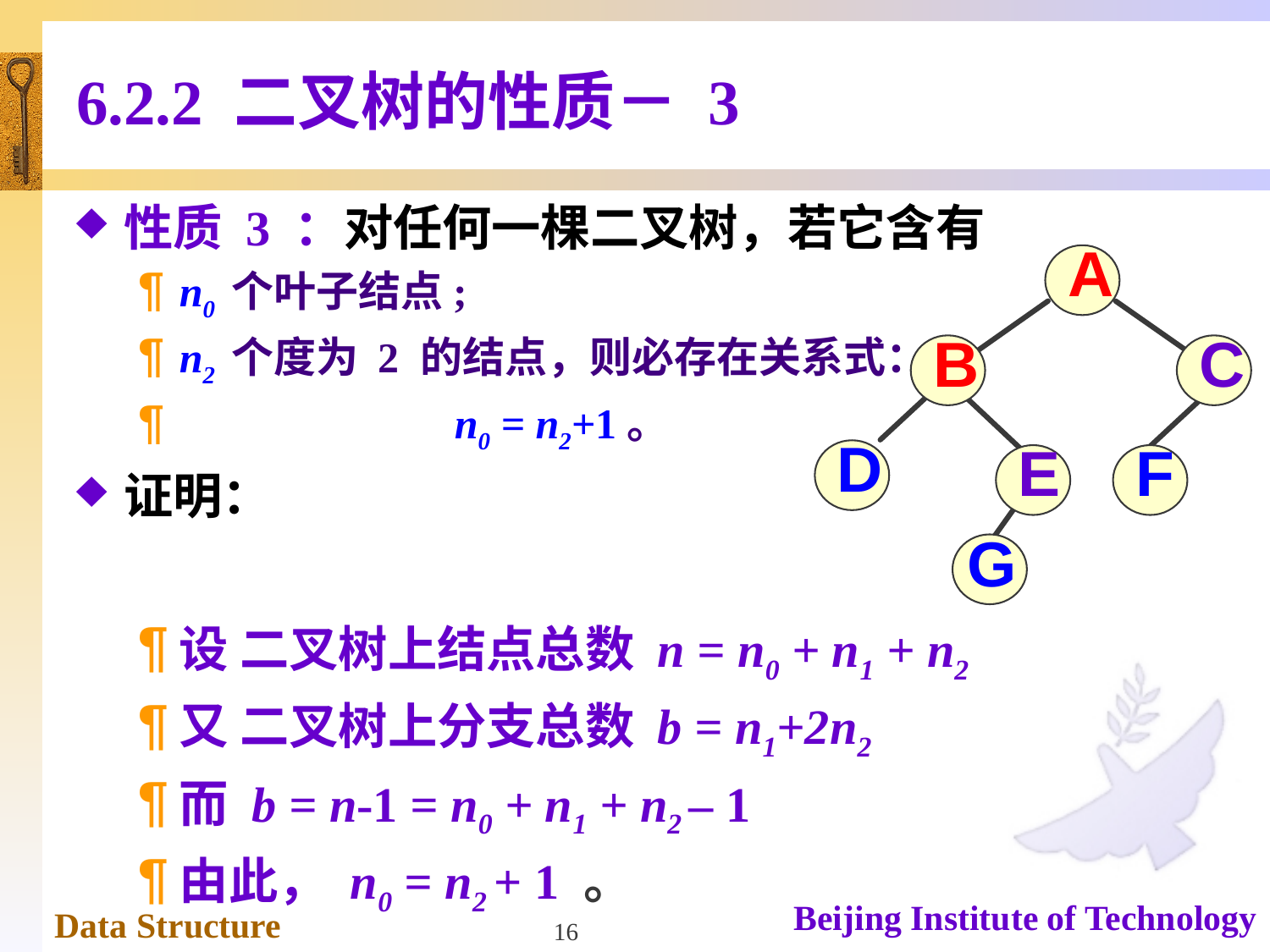

# 6.2.2 二叉树的性质－ 3
性质 3 ：对任何一棵二叉树，若它含有
n0 个叶子结点;
n2 个度为 2 的结点，则必存在关系式：
                          n0 = n2+1。
证明：

设 二叉树上结点总数 n = n0 + n1 + n2
又 二叉树上分支总数 b = n1+2n2
而 b = n-1 = n0 + n1 + n2 – 1
由此， n0 = n2 + 1 。
 A

 B

 C

 D

 E

 F

G

16